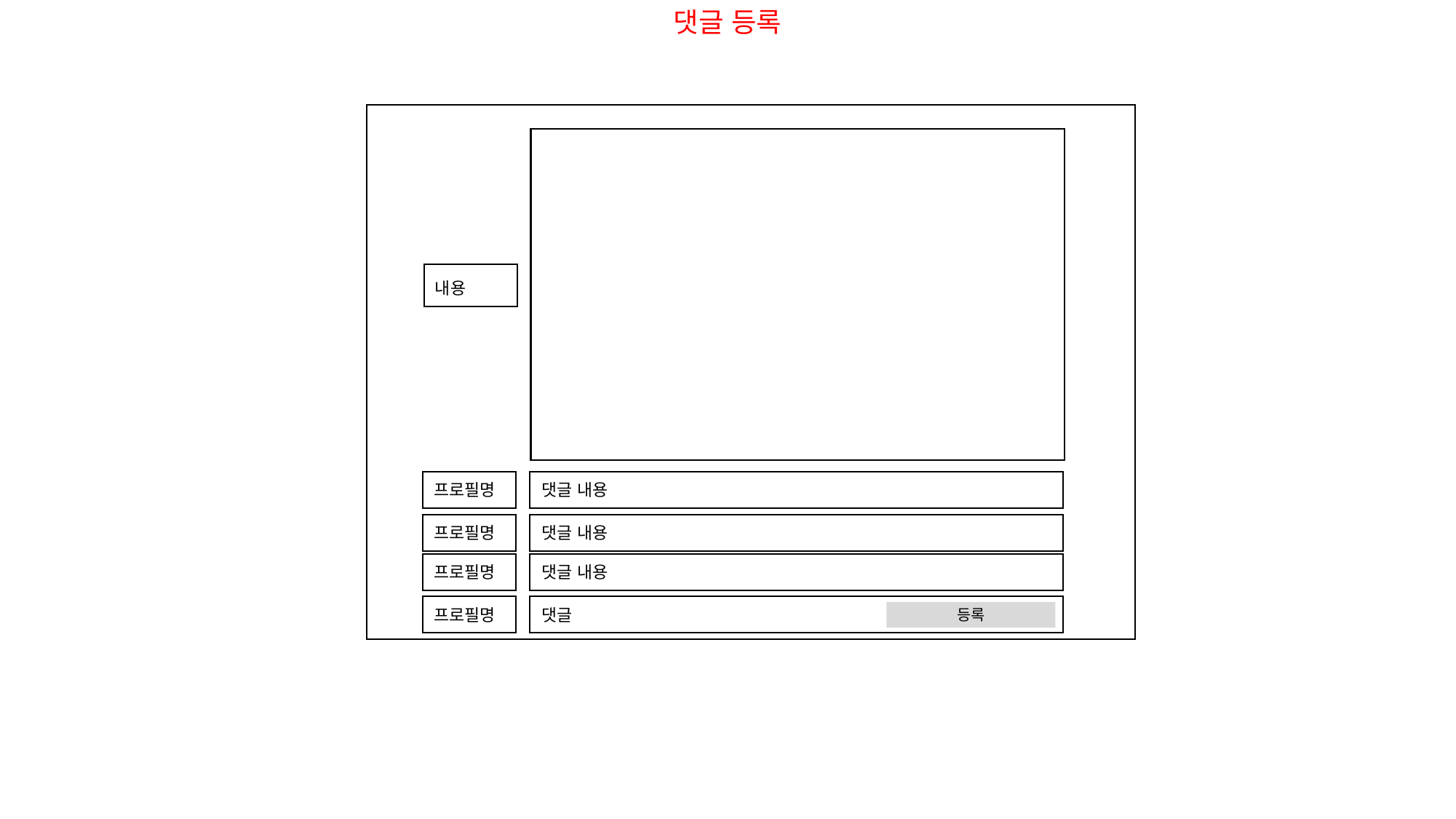

댓글 등록

내용

댓글 내용
프로필명

댓글 내용
프로필명

댓글 내용
프로필명

댓글
프로필명
등록